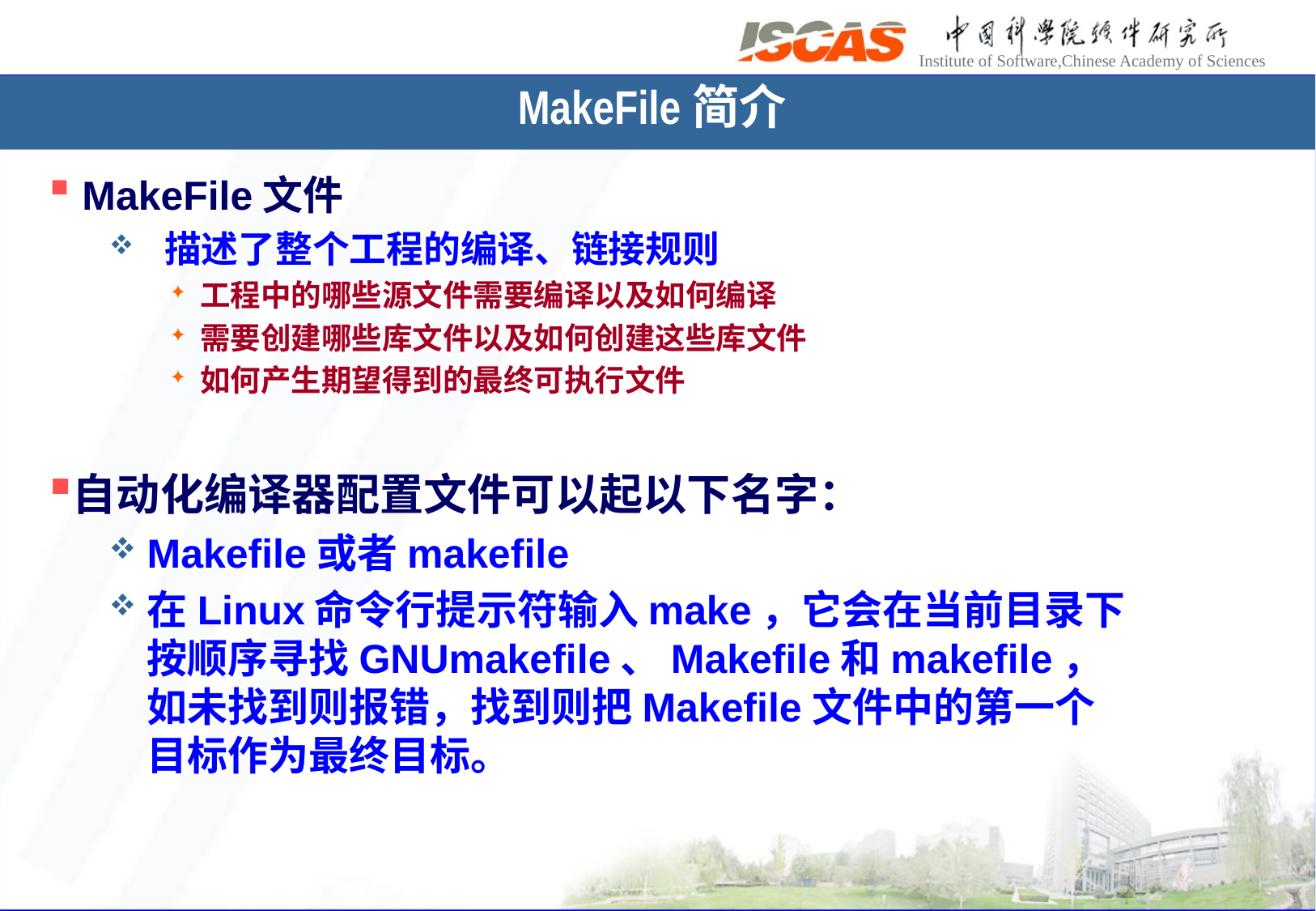

MakeFile简介

 MakeFile文件
 描述了整个工程的编译、链接规则
工程中的哪些源文件需要编译以及如何编译
需要创建哪些库文件以及如何创建这些库文件
如何产生期望得到的最终可执行文件

自动化编译器配置文件可以起以下名字：
Makefile或者makefile
在Linux命令行提示符输入make，它会在当前目录下按顺序寻找GNUmakefile、Makefile和makefile，如未找到则报错，找到则把Makefile文件中的第一个目标作为最终目标。